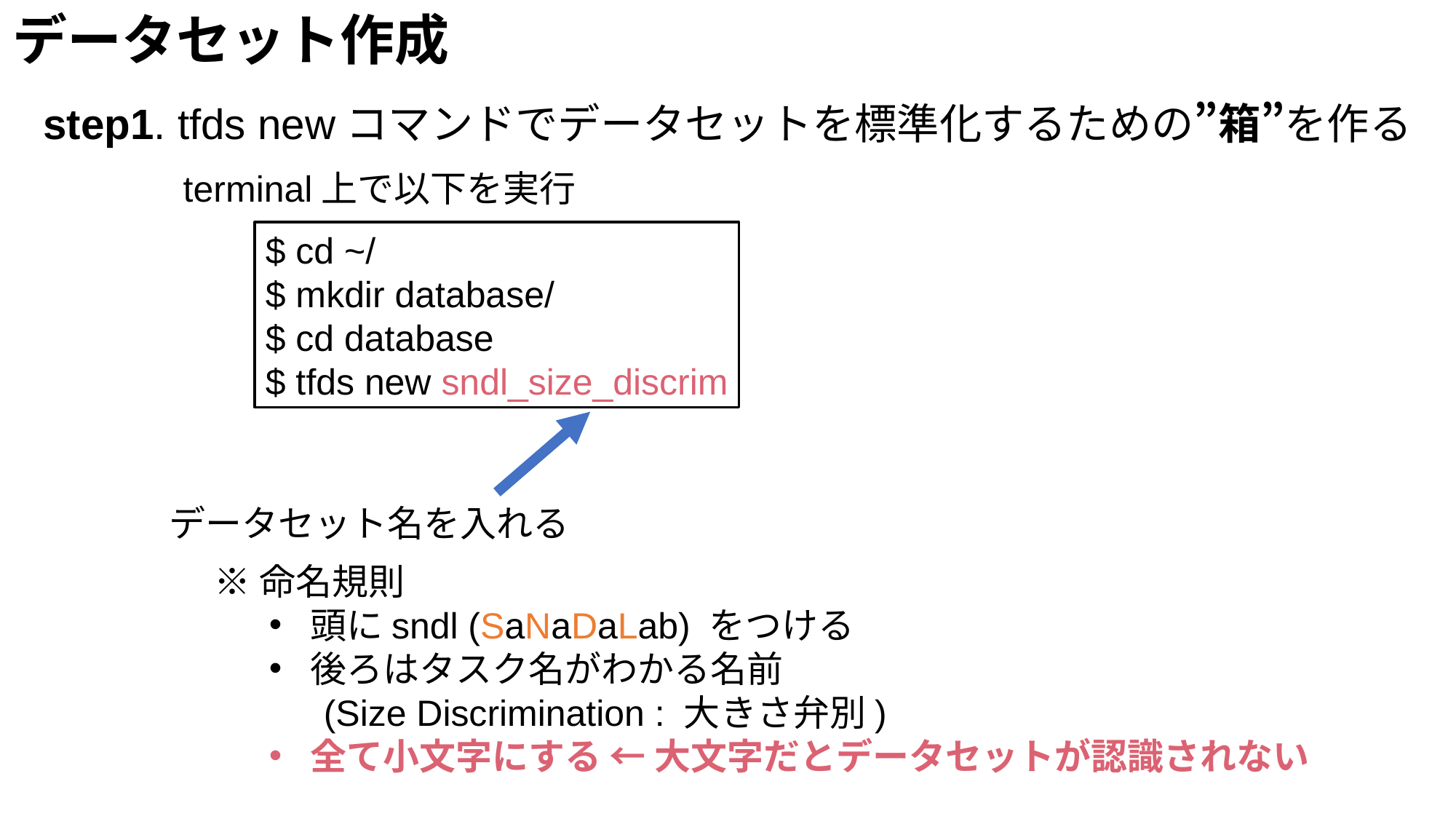

データセット作成
step1. tfds newコマンドでデータセットを標準化するための”箱”を作る
terminal上で以下を実行
$ cd ~/
$ mkdir database/
$ cd database
$ tfds new sndl_size_discrim
データセット名を入れる
※命名規則
頭にsndl (SaNaDaLab) をつける
後ろはタスク名がわかる名前
	(Size Discrimination : 大きさ弁別)
全て小文字にする ← 大文字だとデータセットが認識されない